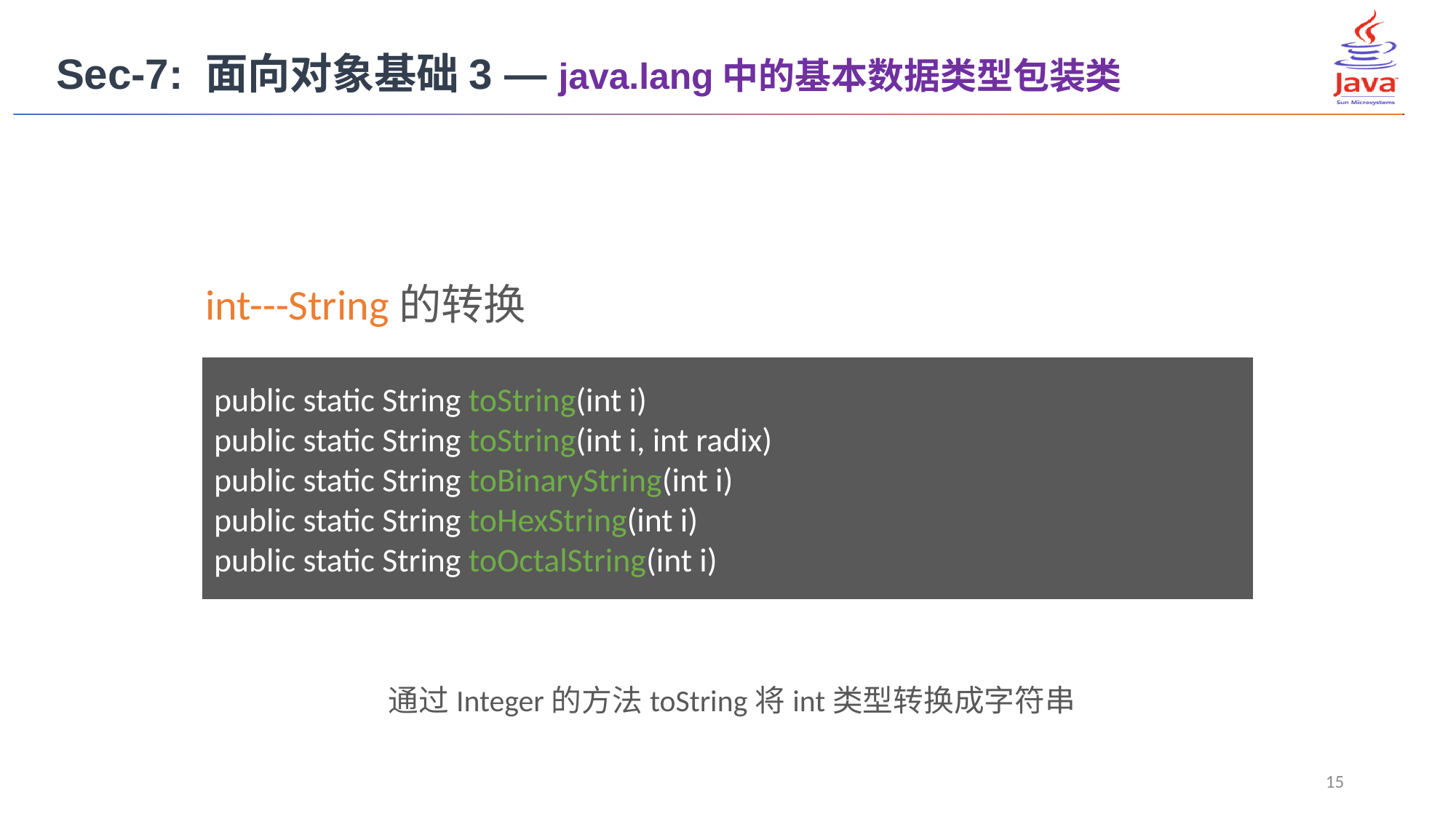

Sec-7: 面向对象基础3 — java.lang中的基本数据类型包装类
int---String的转换
public static String toString(int i)
public static String toString(int i, int radix)
public static String toBinaryString(int i)
public static String toHexString(int i)
public static String toOctalString(int i)
通过Integer的方法toString将int类型转换成字符串
15